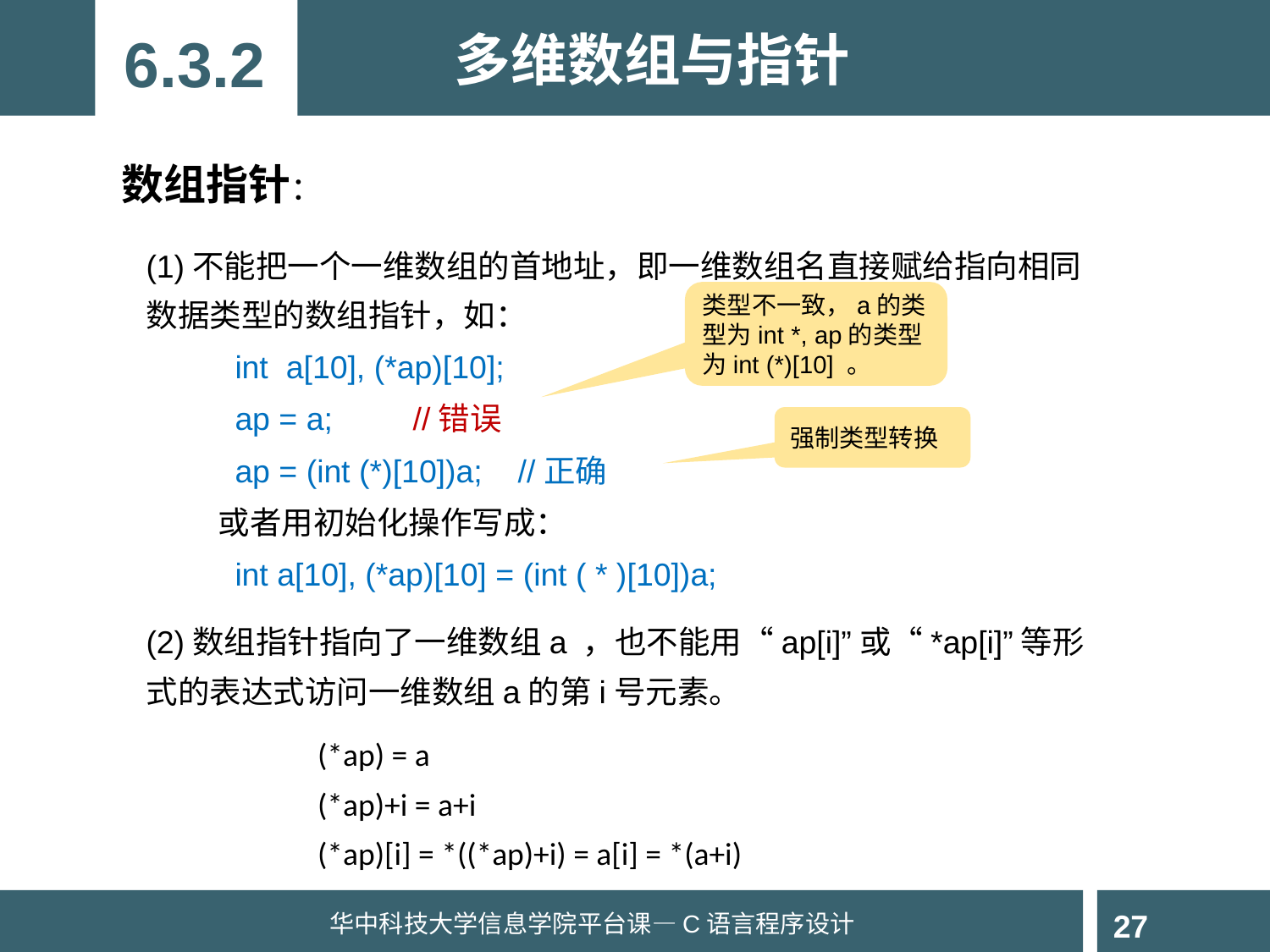

多维数组与指针
6.3.2
数组指针：
(1)不能把一个一维数组的首地址，即一维数组名直接赋给指向相同数据类型的数组指针，如：
          int  a[10], (*ap)[10];
          ap = a;         //错误
          ap = (int (*)[10])a;    //正确
         或者用初始化操作写成：
          int a[10], (*ap)[10] = (int ( * )[10])a;
(2)数组指针指向了一维数组a ，也不能用“ap[i]”或“*ap[i]”等形式的表达式访问一维数组a的第i号元素。

类型不一致，a的类型为int *, ap的类型为int (*)[10] 。
强制类型转换
(*ap) = a
(*ap)+i = a+i
(*ap)[i] = *((*ap)+i) = a[i] = *(a+i)